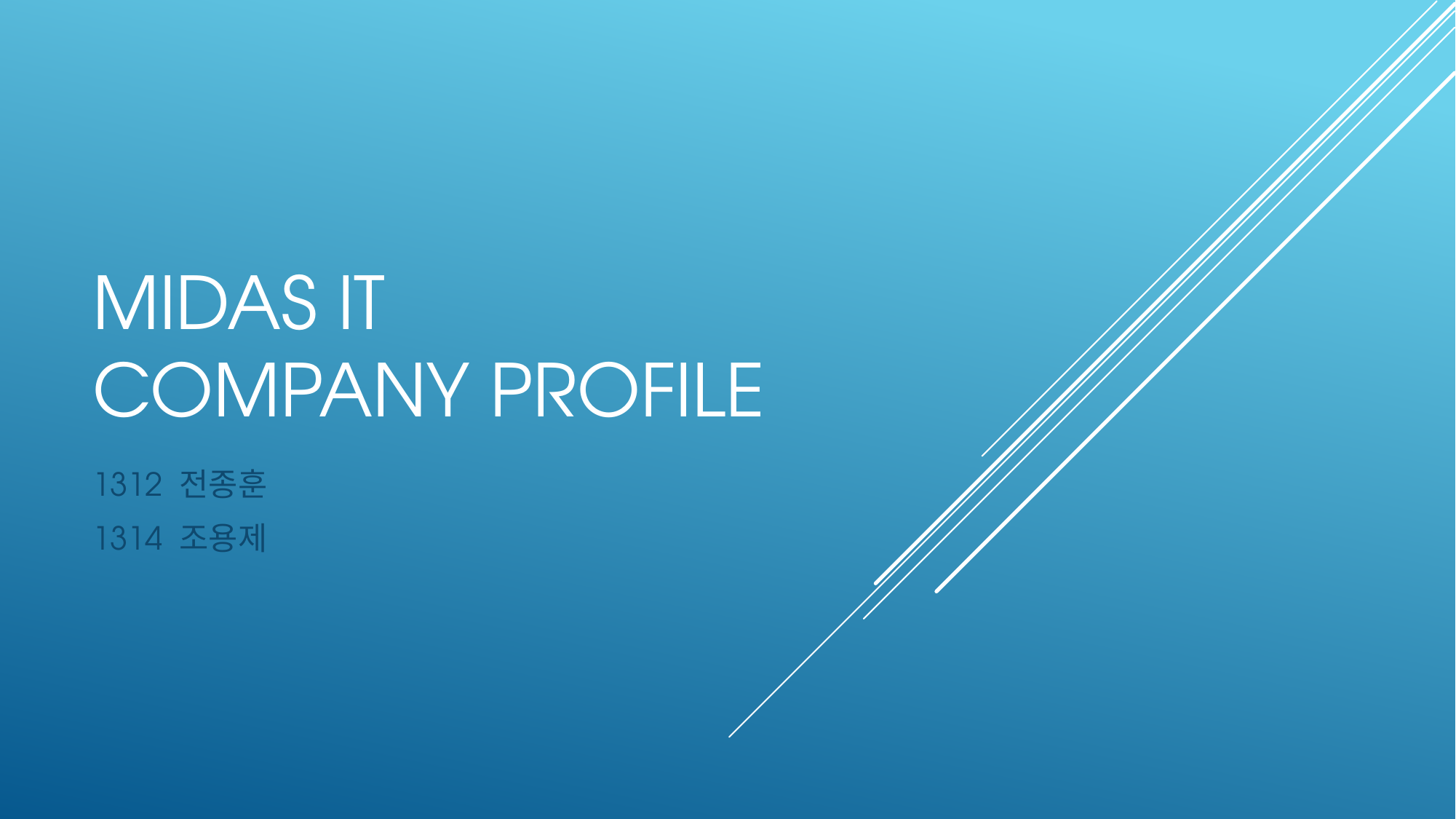

# midas it company profile
1312 전종훈
1314 조용제